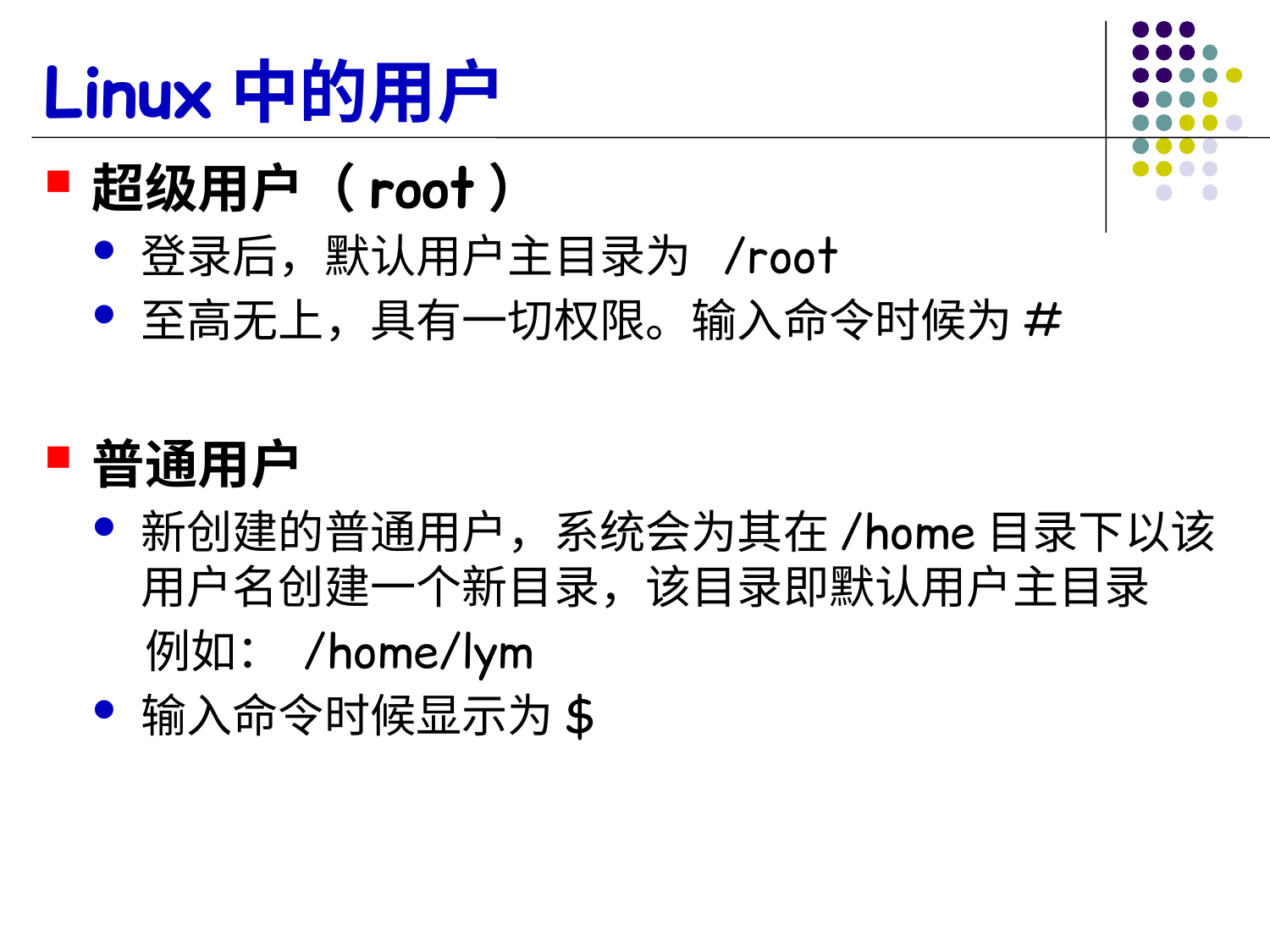

# Linux中的用户
超级用户（root）
登录后，默认用户主目录为  /root
至高无上，具有一切权限。输入命令时候为#

普通用户
新创建的普通用户，系统会为其在/home目录下以该用户名创建一个新目录，该目录即默认用户主目录
    例如： /home/lym
输入命令时候显示为$